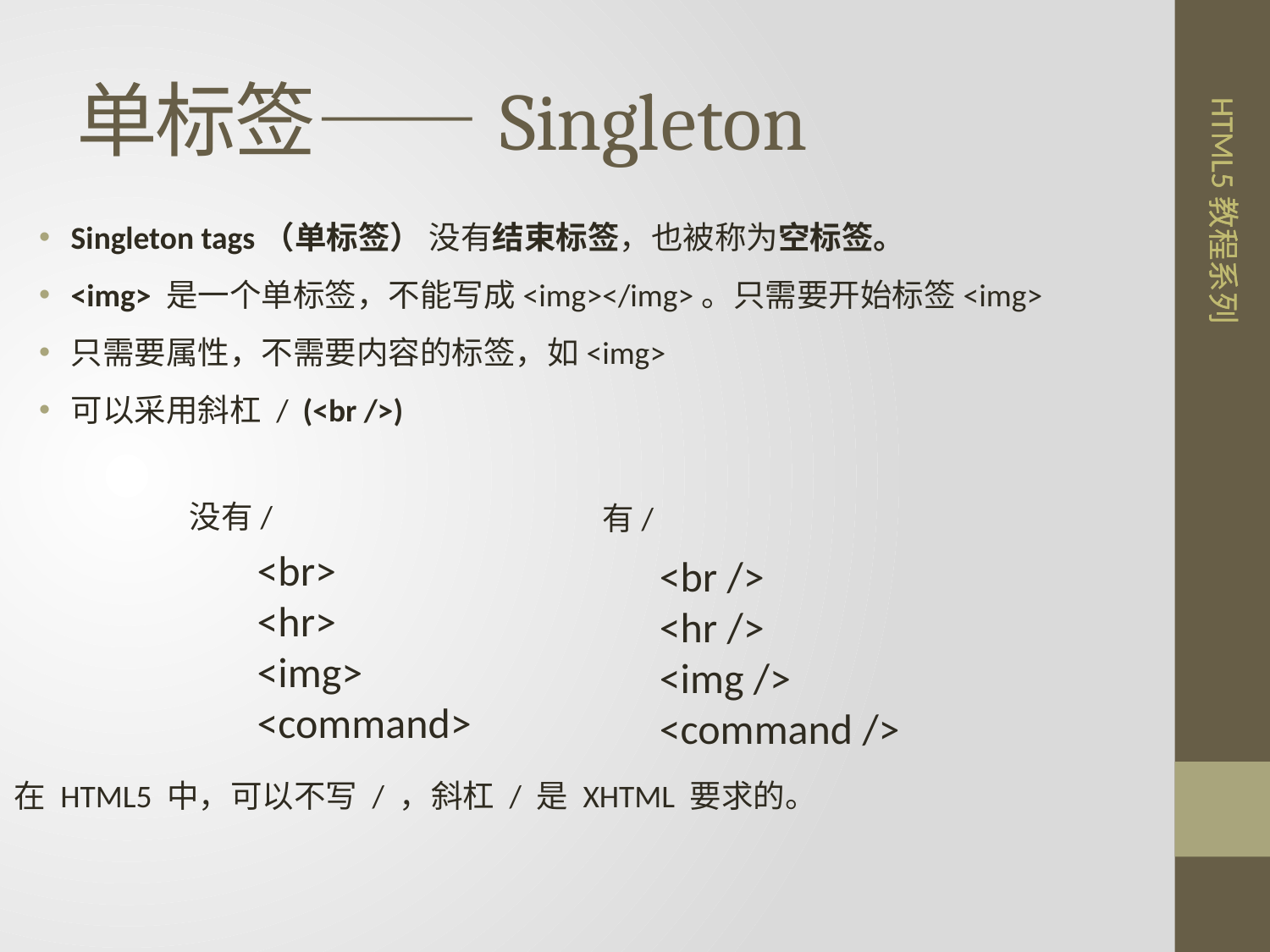

# 单标签——Singleton
Singleton tags（单标签） 没有结束标签，也被称为空标签。
<img> 是一个单标签，不能写成<img></img>。只需要开始标签<img>
只需要属性，不需要内容的标签，如<img>
可以采用斜杠 /  (<br />)
没有/
有/
<br>
<hr>
<img>
<command>
<br />
<hr />
<img />
<command />
在 HTML5 中，可以不写 / ，斜杠 / 是 XHTML 要求的。